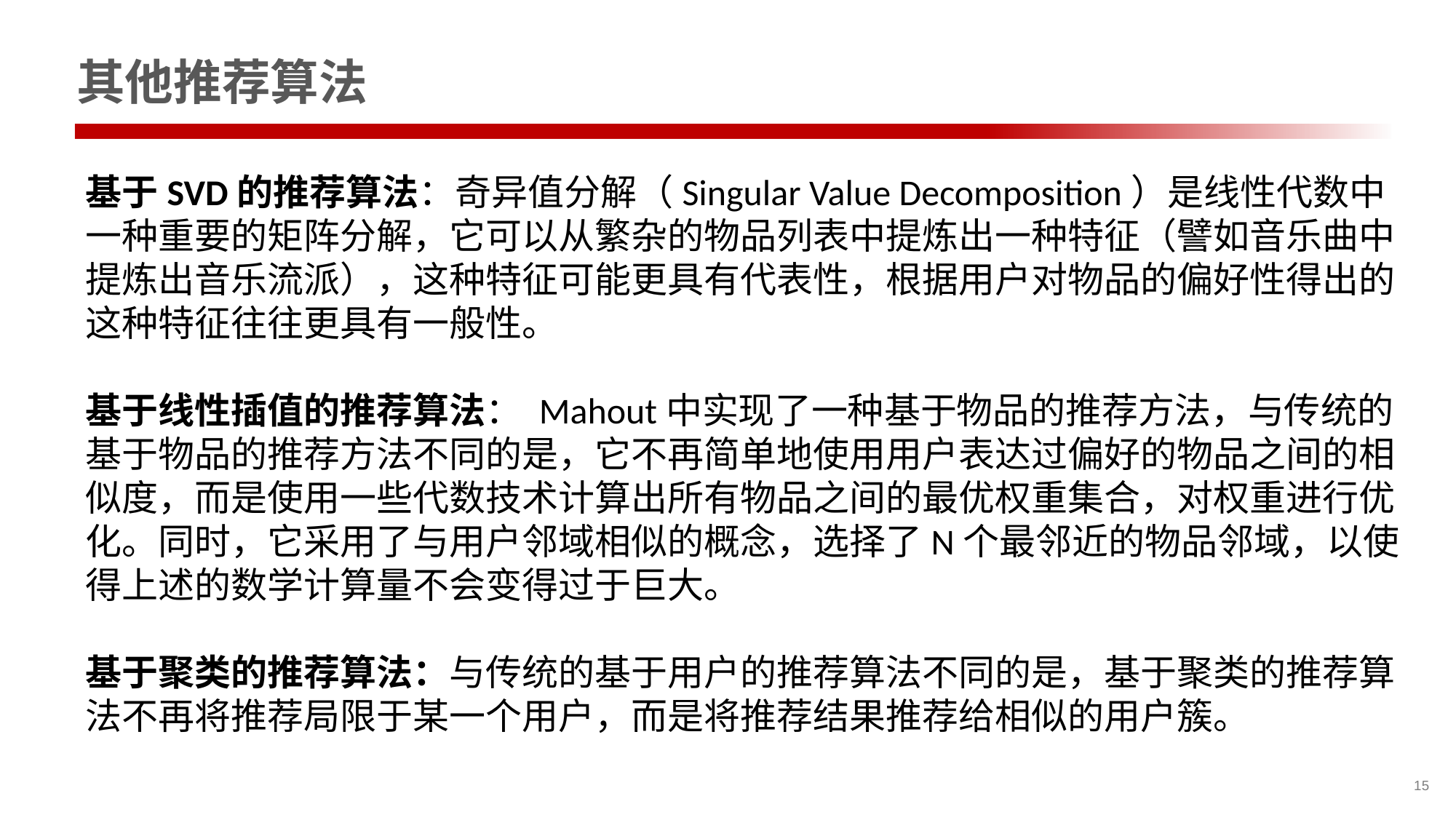

# 其他推荐算法

基于SVD的推荐算法：奇异值分解（Singular Value Decomposition）是线性代数中一种重要的矩阵分解，它可以从繁杂的物品列表中提炼出一种特征（譬如音乐曲中提炼出音乐流派），这种特征可能更具有代表性，根据用户对物品的偏好性得出的这种特征往往更具有一般性。

基于线性插值的推荐算法： Mahout中实现了一种基于物品的推荐方法，与传统的基于物品的推荐方法不同的是，它不再简单地使用用户表达过偏好的物品之间的相似度，而是使用一些代数技术计算出所有物品之间的最优权重集合，对权重进行优化。同时，它采用了与用户邻域相似的概念，选择了N个最邻近的物品邻域，以使得上述的数学计算量不会变得过于巨大。

基于聚类的推荐算法：与传统的基于用户的推荐算法不同的是，基于聚类的推荐算法不再将推荐局限于某一个用户，而是将推荐结果推荐给相似的用户簇。
15